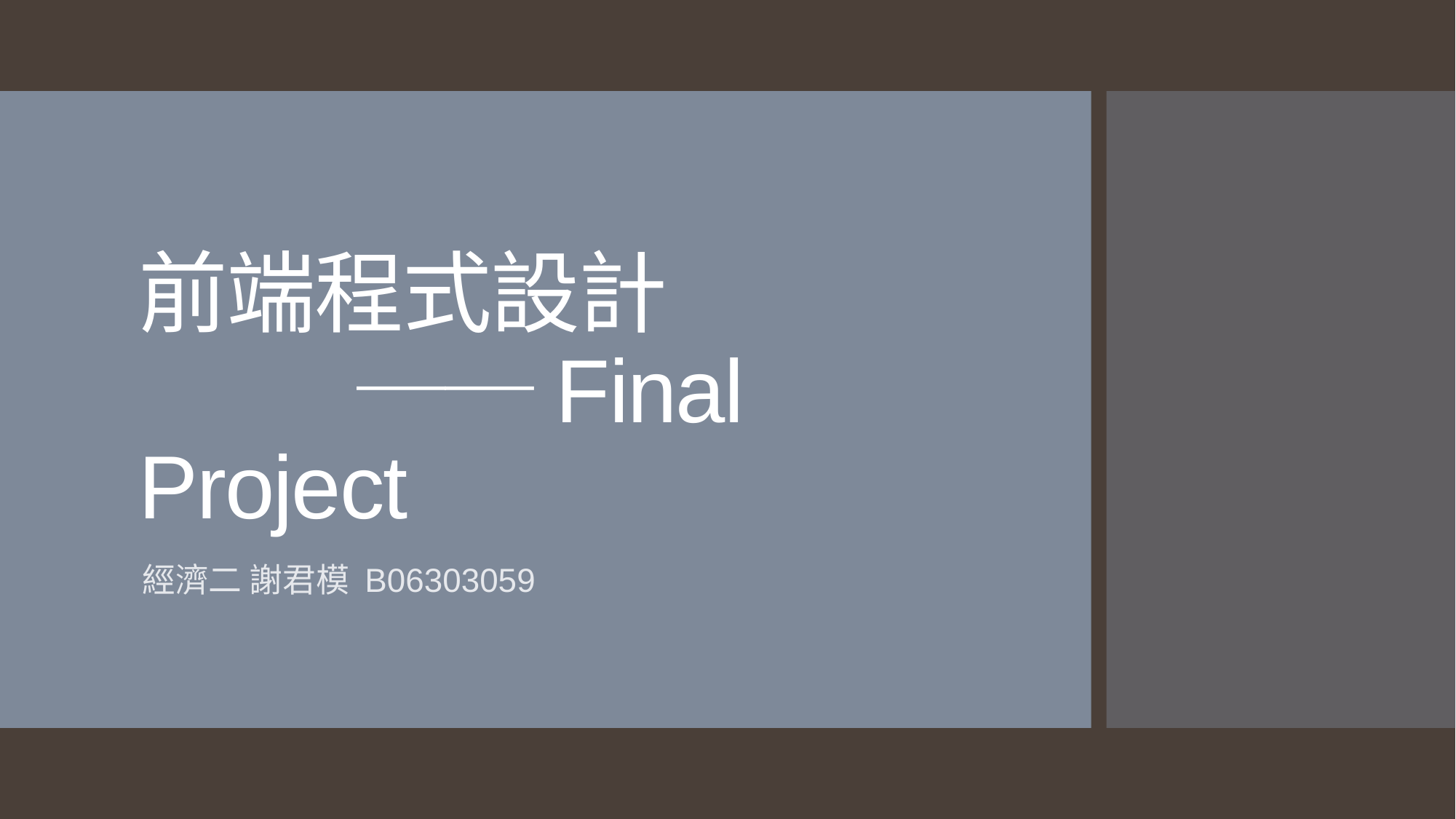

# 前端程式設計 ──Final Project
經濟二 謝君模 B06303059